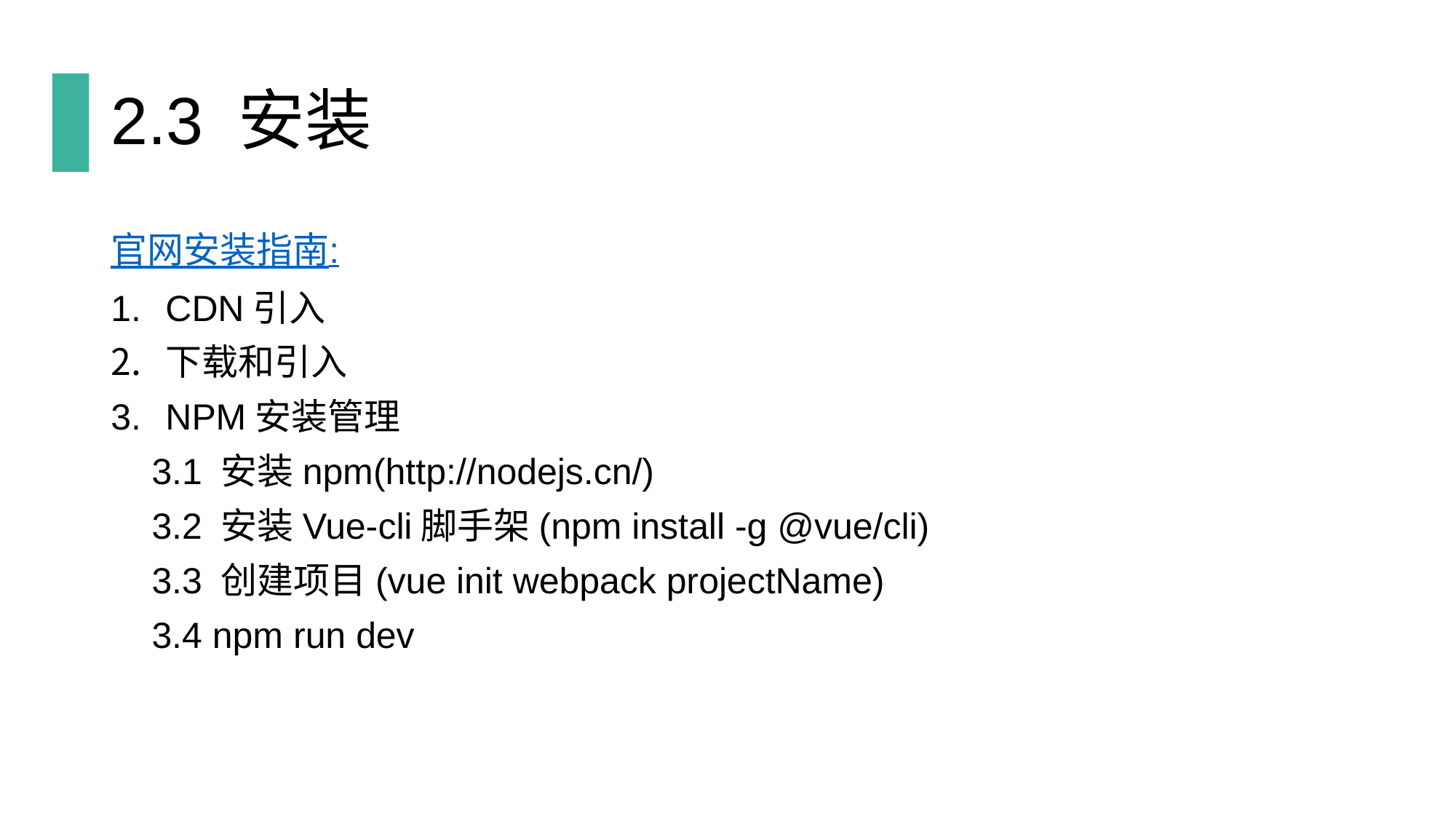

# 2.3 安装
官网安装指南:
CDN引入
下载和引入
NPM安装管理
    3.1 安装npm(http://nodejs.cn/)
    3.2 安装Vue-cli脚手架(npm install -g @vue/cli)
    3.3 创建项目(vue init webpack projectName)
    3.4 npm run dev